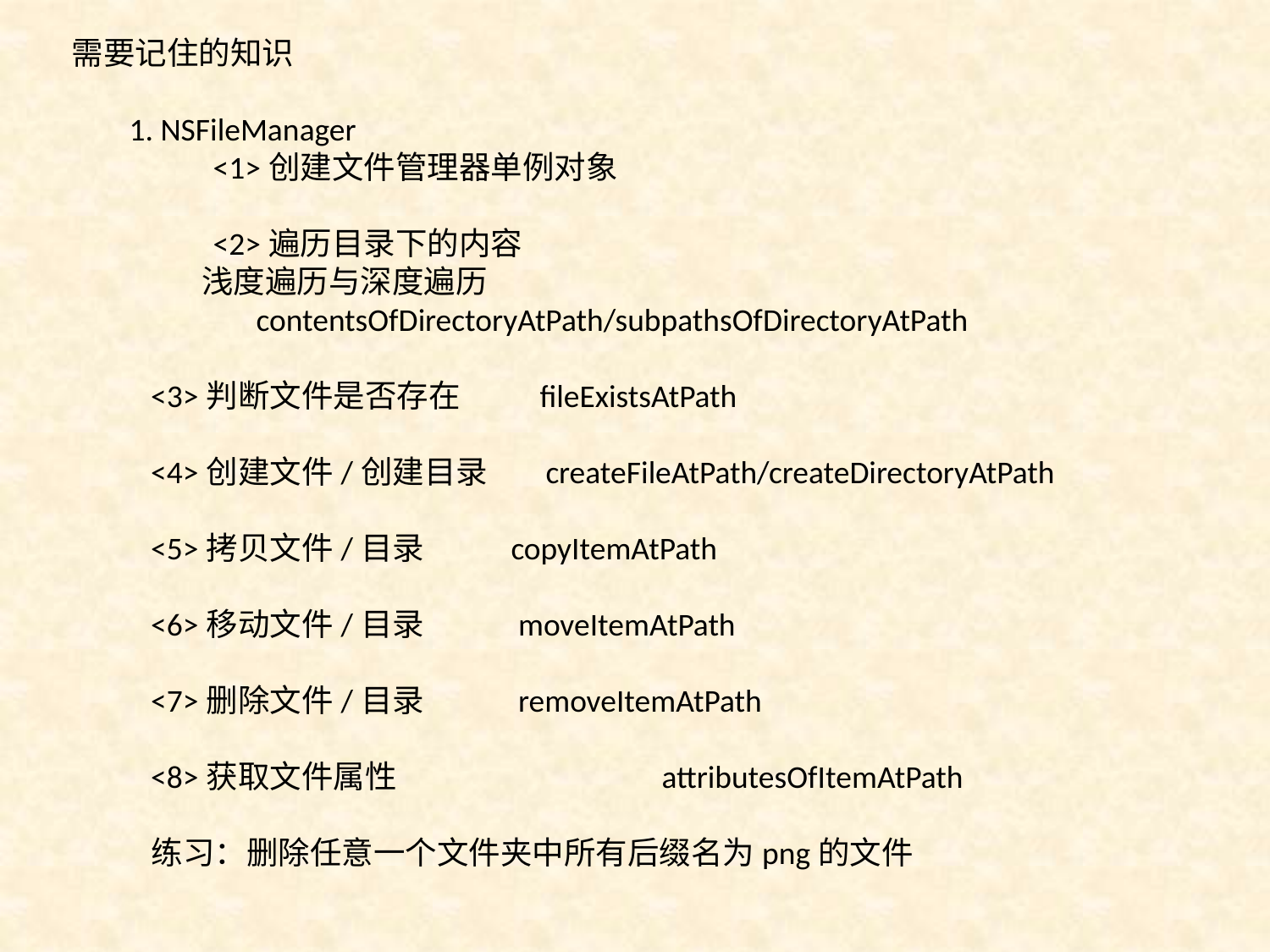

需要记住的知识

        1. NSFileManager
	  <1>创建文件管理器单例对象

	  <2>遍历目录下的内容
                 浅度遍历与深度遍历
	        contentsOfDirectoryAtPath/subpathsOfDirectoryAtPath

           <3>判断文件是否存在          fileExistsAtPath

           <4>创建文件/创建目录       createFileAtPath/createDirectoryAtPath

           <5>拷贝文件/目录           copyItemAtPath

           <6>移动文件/目录            moveItemAtPath

           <7>删除文件/目录            removeItemAtPath

           <8>获取文件属性	                            attributesOfItemAtPath

          练习：删除任意一个文件夹中所有后缀名为png的文件